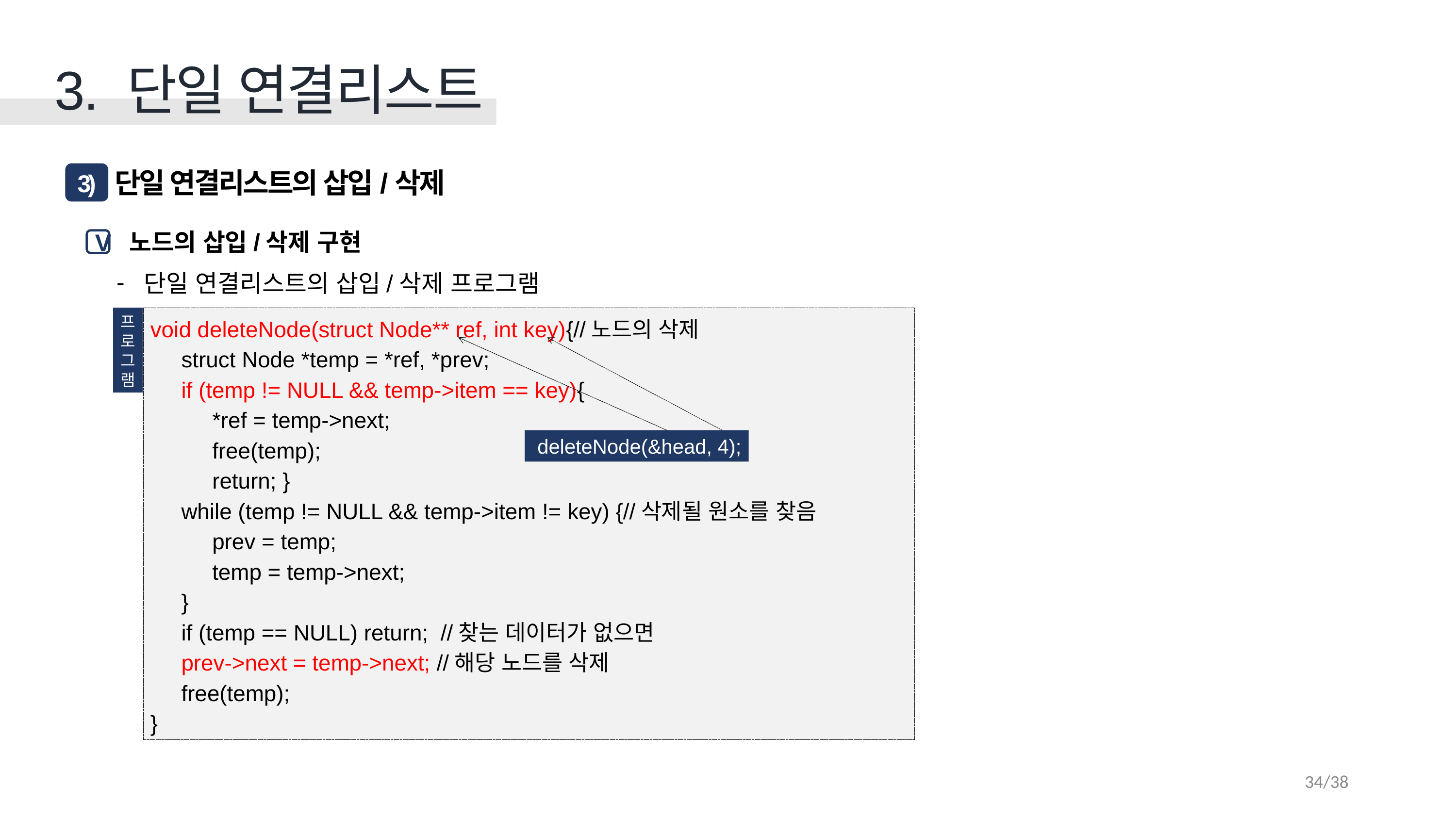

3. 단일 연결리스트

 단일 연결리스트의 삽입/삭제
3)
 노드의 삽입/삭제 구현

단일 연결리스트의 삽입/삭제 프로그램
V
프
로
그
램
void deleteNode(struct Node** ref, int key){//노드의 삭제
     struct Node *temp = *ref, *prev;
     if (temp != NULL && temp->item == key){
          *ref = temp->next;
          free(temp);
          return; }
     while (temp != NULL && temp->item != key) {//삭제될 원소를 찾음
          prev = temp;
          temp = temp->next;
     }
     if (temp == NULL) return;  //찾는 데이터가 없으면
     prev->next = temp->next; //해당 노드를 삭제
     free(temp);
}
 deleteNode(&head, 4);
34/38